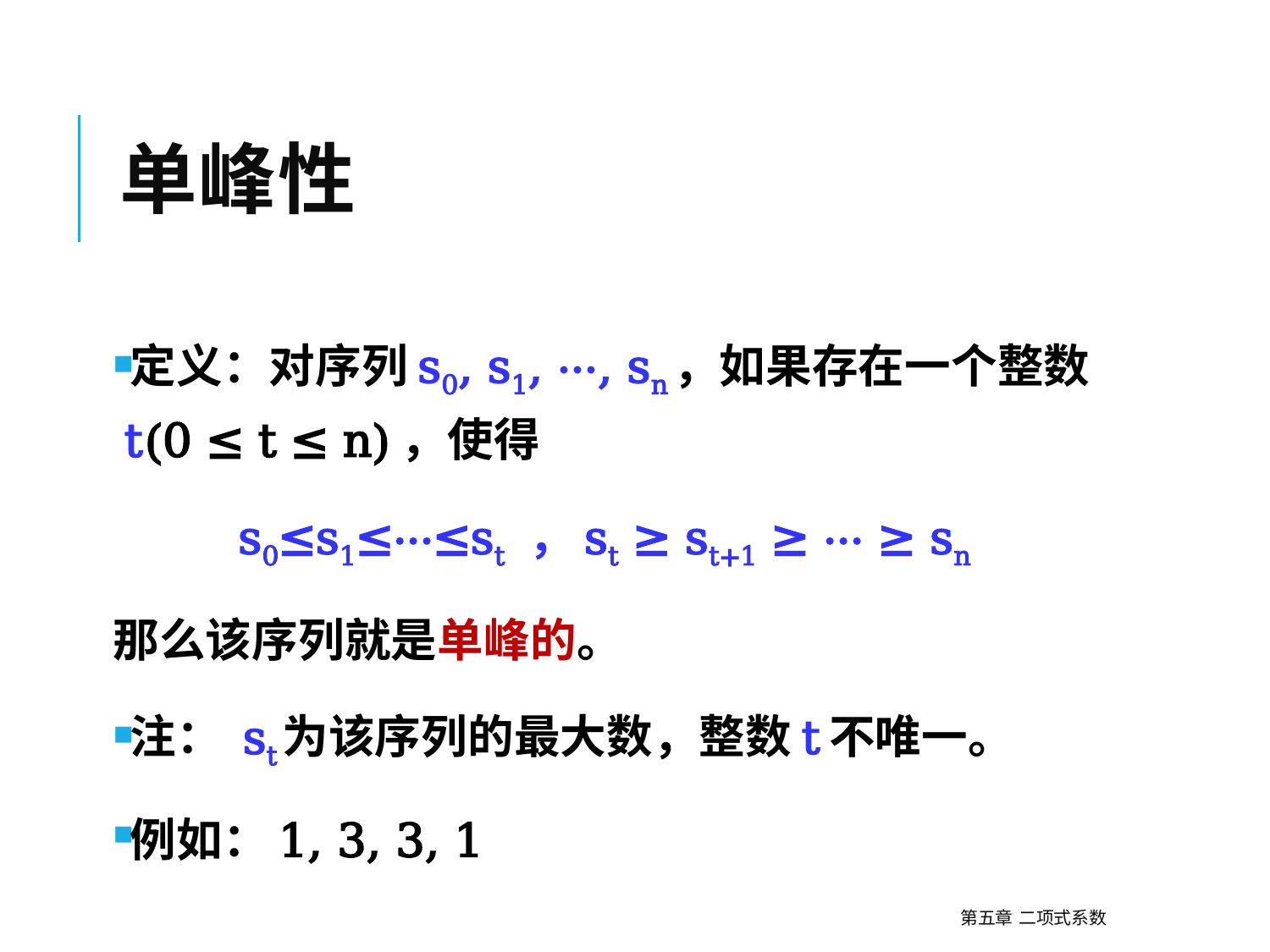

# 单峰性
定义：对序列s0, s1, ···, sn，如果存在一个整数t(0 ≤ t ≤ n)，使得
s0≤s1≤···≤st ，st ≥ st+1 ≥ ··· ≥ sn
那么该序列就是单峰的。
注： st为该序列的最大数，整数t不唯一。
例如：1, 3, 3, 1
第五章 二项式系数
29